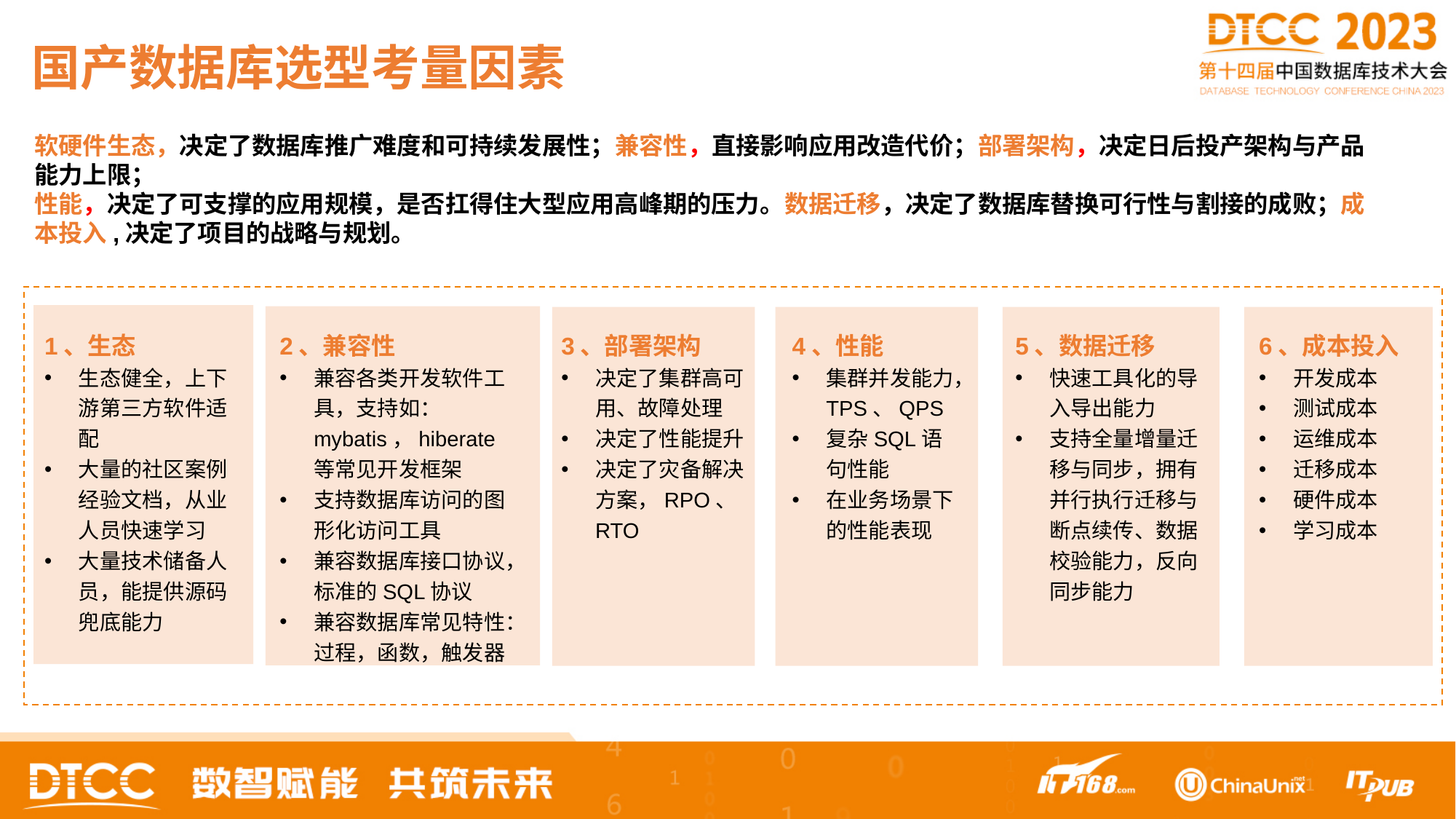

# 国产数据库选型考量因素
软硬件生态，决定了数据库推广难度和可持续发展性；兼容性，直接影响应用改造代价；部署架构，决定日后投产架构与产品能力上限；
性能，决定了可支撑的应用规模，是否扛得住大型应用高峰期的压力。数据迁移，决定了数据库替换可行性与割接的成败；成本投入,决定了项目的战略与规划。

1、生态
生态健全，上下游第三方软件适配
大量的社区案例经验文档，从业人员快速学习
大量技术储备人员，能提供源码兜底能力

2、兼容性
兼容各类开发软件工具，支持如：mybatis，hiberate等常见开发框架
支持数据库访问的图形化访问工具
兼容数据库接口协议，标准的SQL协议
兼容数据库常见特性：过程，函数，触发器
3、部署架构
决定了集群高可用、故障处理
决定了性能提升
决定了灾备解决方案，RPO、 RTO
4、性能
集群并发能力，TPS、QPS
复杂SQL语句性能
在业务场景下的性能表现
5、数据迁移
快速工具化的导入导出能力
支持全量增量迁移与同步，拥有并行执行迁移与断点续传、数据校验能力，反向同步能力
6、成本投入
开发成本
测试成本
运维成本
迁移成本
硬件成本
学习成本